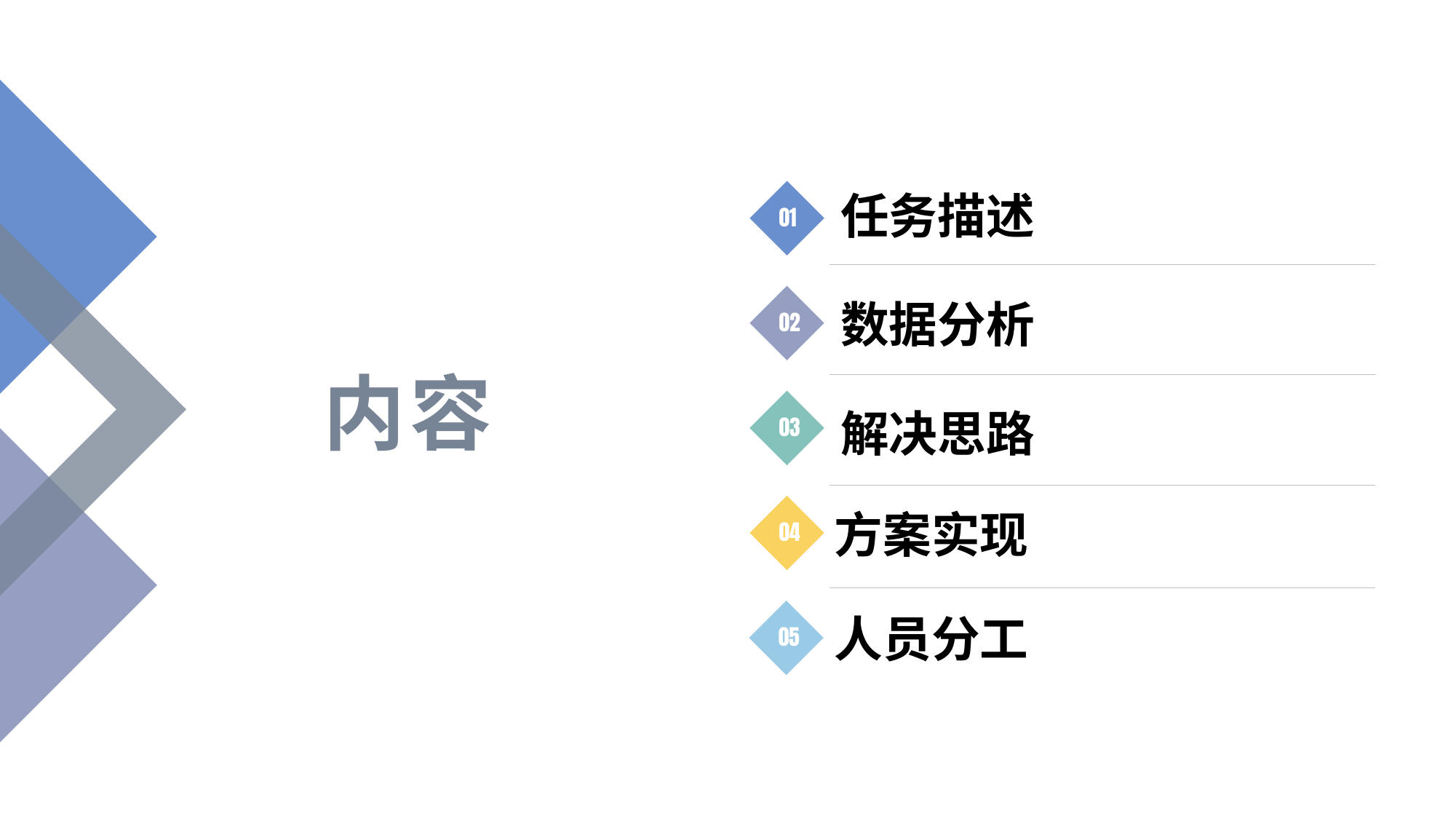

01
任务描述
02
数据分析
内容
03
解决思路
04
方案实现
05
人员分工